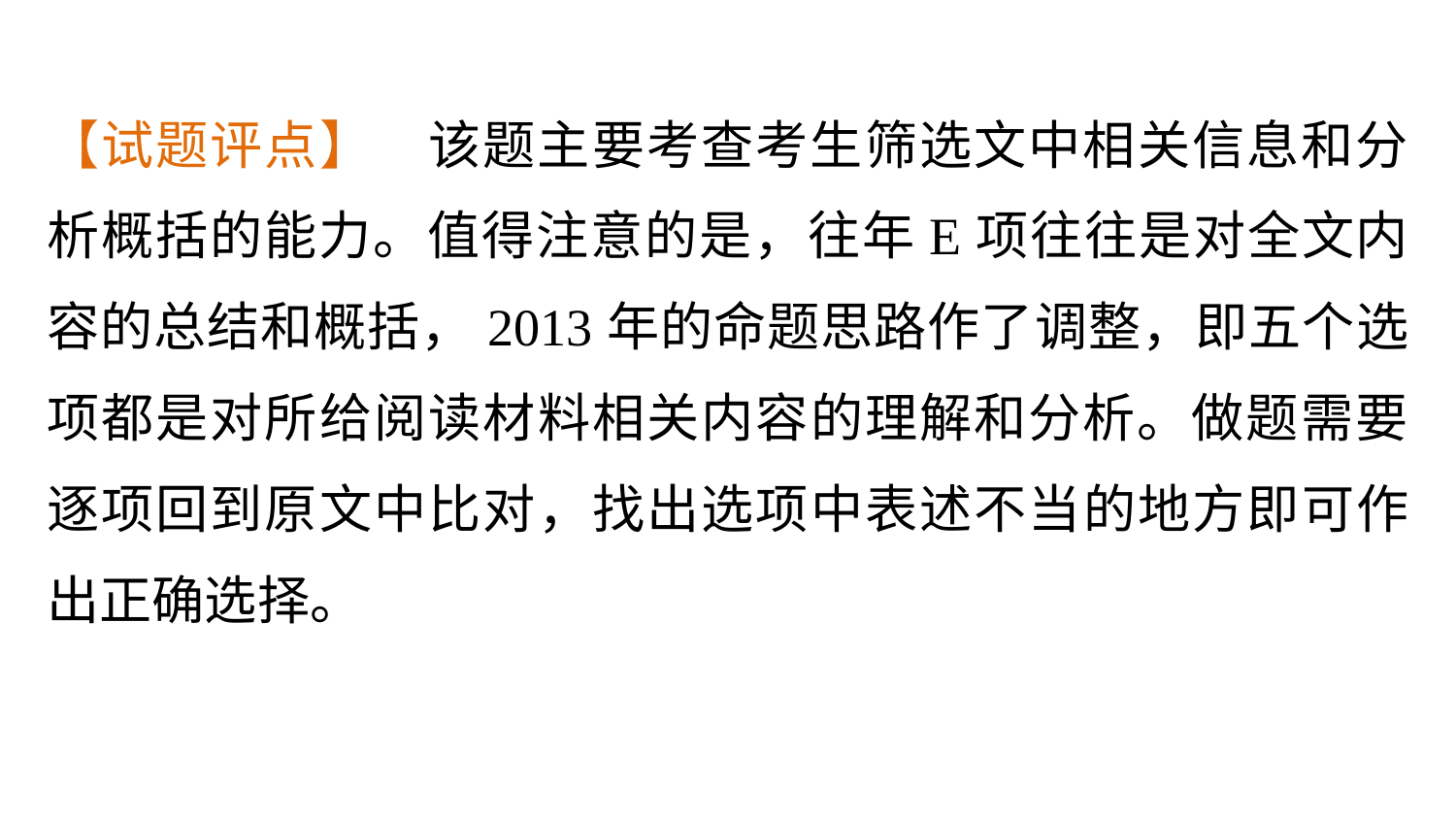

【试题评点】　该题主要考查考生筛选文中相关信息和分析概括的能力。值得注意的是，往年E项往往是对全文内容的总结和概括，2013年的命题思路作了调整，即五个选项都是对所给阅读材料相关内容的理解和分析。做题需要逐项回到原文中比对，找出选项中表述不当的地方即可作出正确选择。